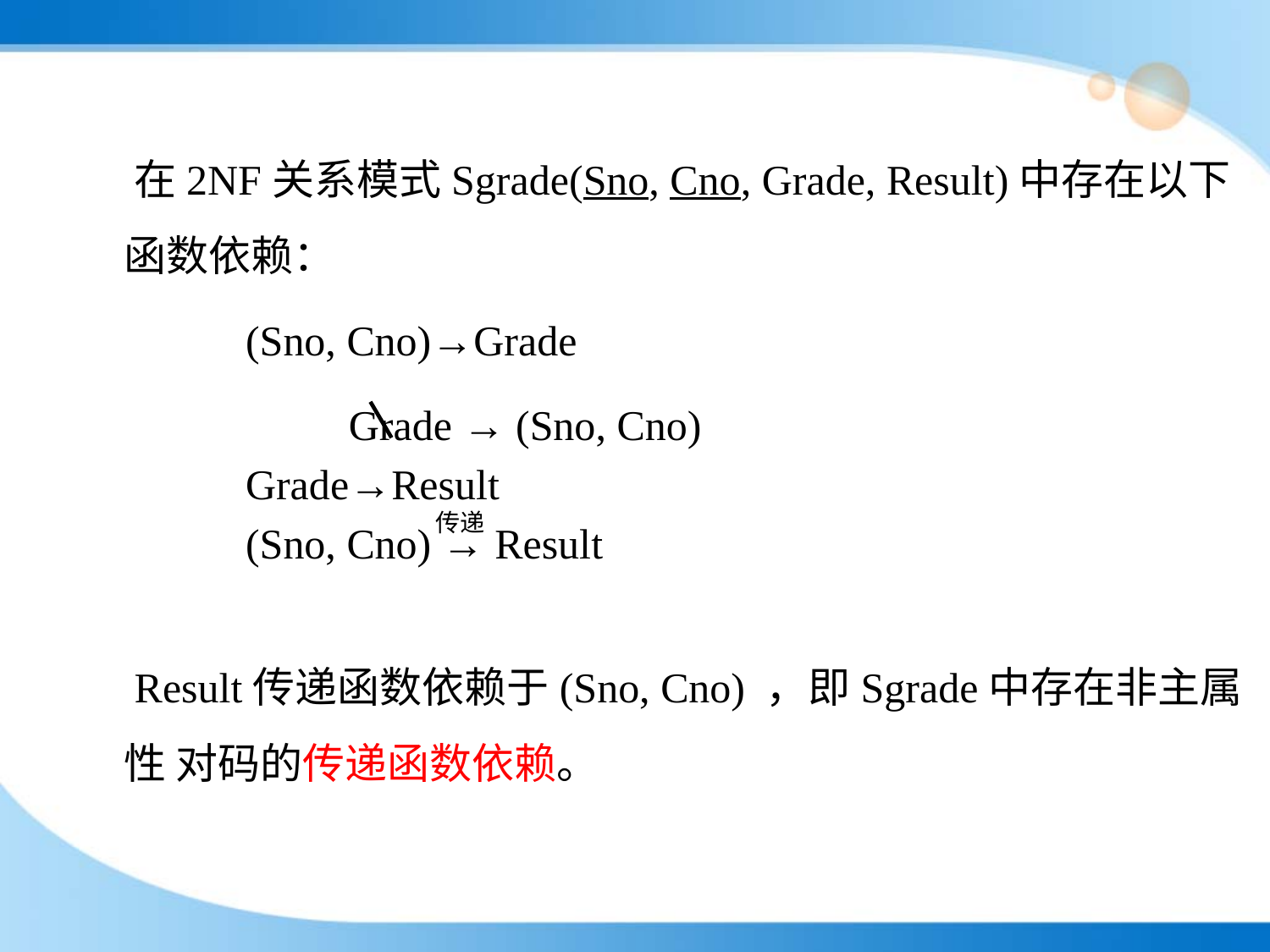

在2NF关系模式Sgrade(Sno, Cno, Grade, Result)中存在以下函数依赖：
          (Sno, Cno)→Grade
		    Grade → (Sno, Cno)
          Grade→Result
          (Sno, Cno) → Result

	 Result传递函数依赖于(Sno, Cno) ，即Sgrade中存在非主属性 对码的传递函数依赖。

传递